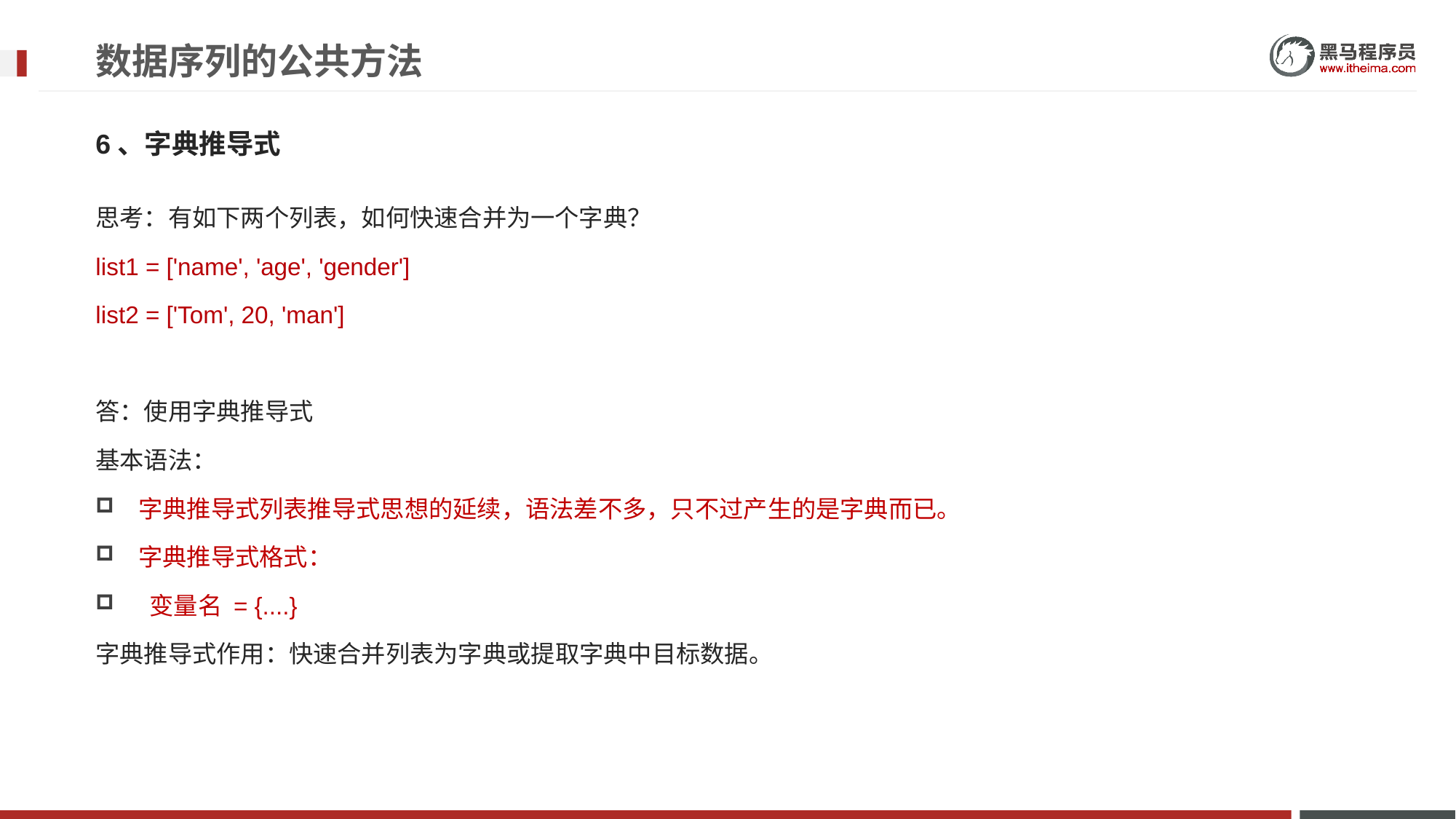

# 数据序列的公共方法
6、字典推导式
思考：有如下两个列表，如何快速合并为一个字典？
list1 = ['name', 'age', 'gender']
list2 = ['Tom', 20, 'man']

答：使用字典推导式
基本语法：
字典推导式列表推导式思想的延续，语法差不多，只不过产生的是字典而已。
字典推导式格式：
 变量名 = {....}
字典推导式作用：快速合并列表为字典或提取字典中目标数据。